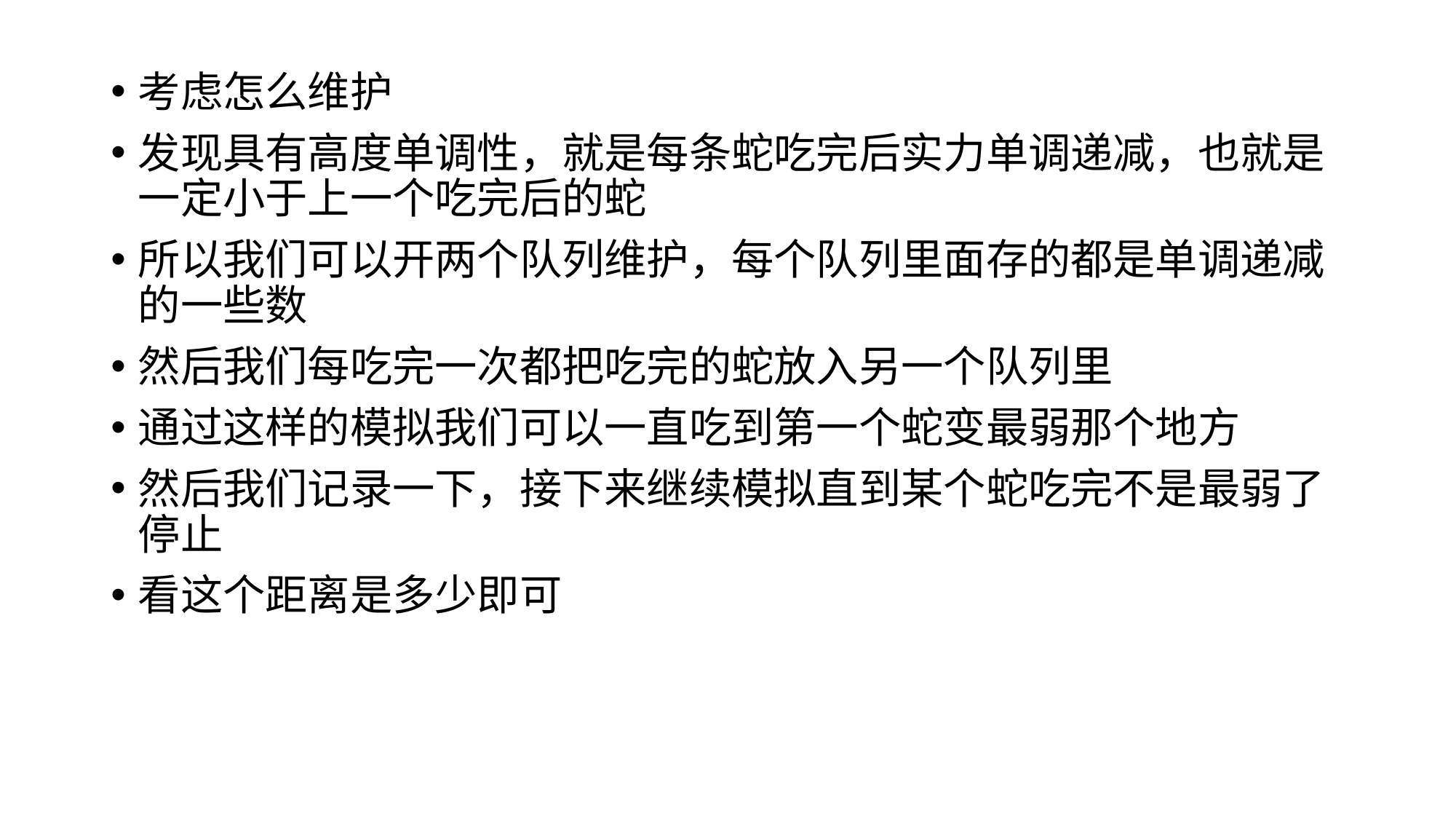

考虑怎么维护
发现具有高度单调性，就是每条蛇吃完后实力单调递减，也就是一定小于上一个吃完后的蛇
所以我们可以开两个队列维护，每个队列里面存的都是单调递减的一些数
然后我们每吃完一次都把吃完的蛇放入另一个队列里
通过这样的模拟我们可以一直吃到第一个蛇变最弱那个地方
然后我们记录一下，接下来继续模拟直到某个蛇吃完不是最弱了停止
看这个距离是多少即可